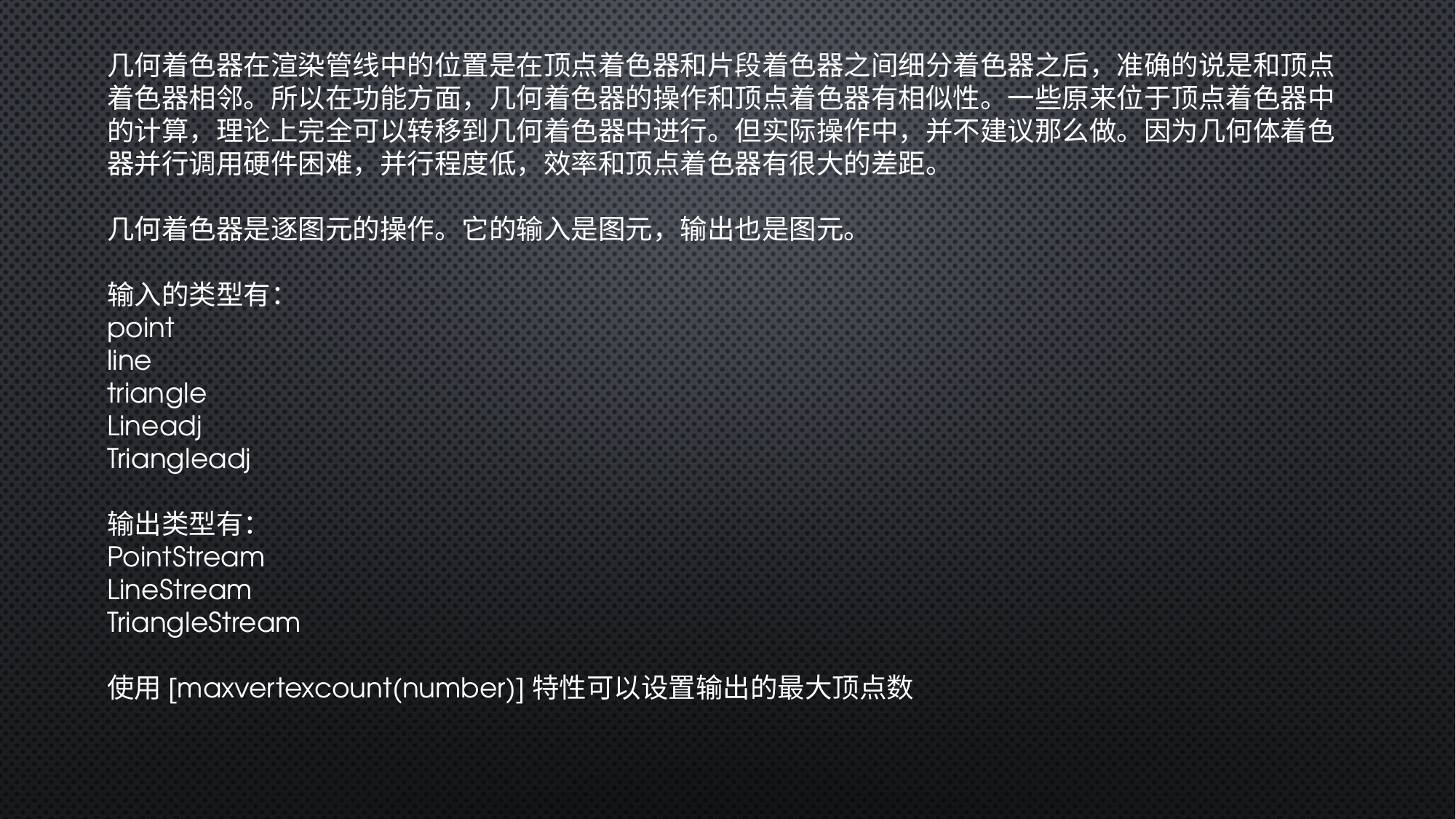

几何着色器在渲染管线中的位置是在顶点着色器和片段着色器之间细分着色器之后，准确的说是和顶点着色器相邻。所以在功能方面，几何着色器的操作和顶点着色器有相似性。一些原来位于顶点着色器中的计算，理论上完全可以转移到几何着色器中进行。但实际操作中，并不建议那么做。因为几何体着色器并行调用硬件困难，并行程度低，效率和顶点着色器有很大的差距。

几何着色器是逐图元的操作。它的输入是图元，输出也是图元。

输入的类型有：
point
line
triangle
Lineadj
Triangleadj

输出类型有：
PointStream
LineStream
TriangleStream

使用[maxvertexcount(number)]特性可以设置输出的最大顶点数